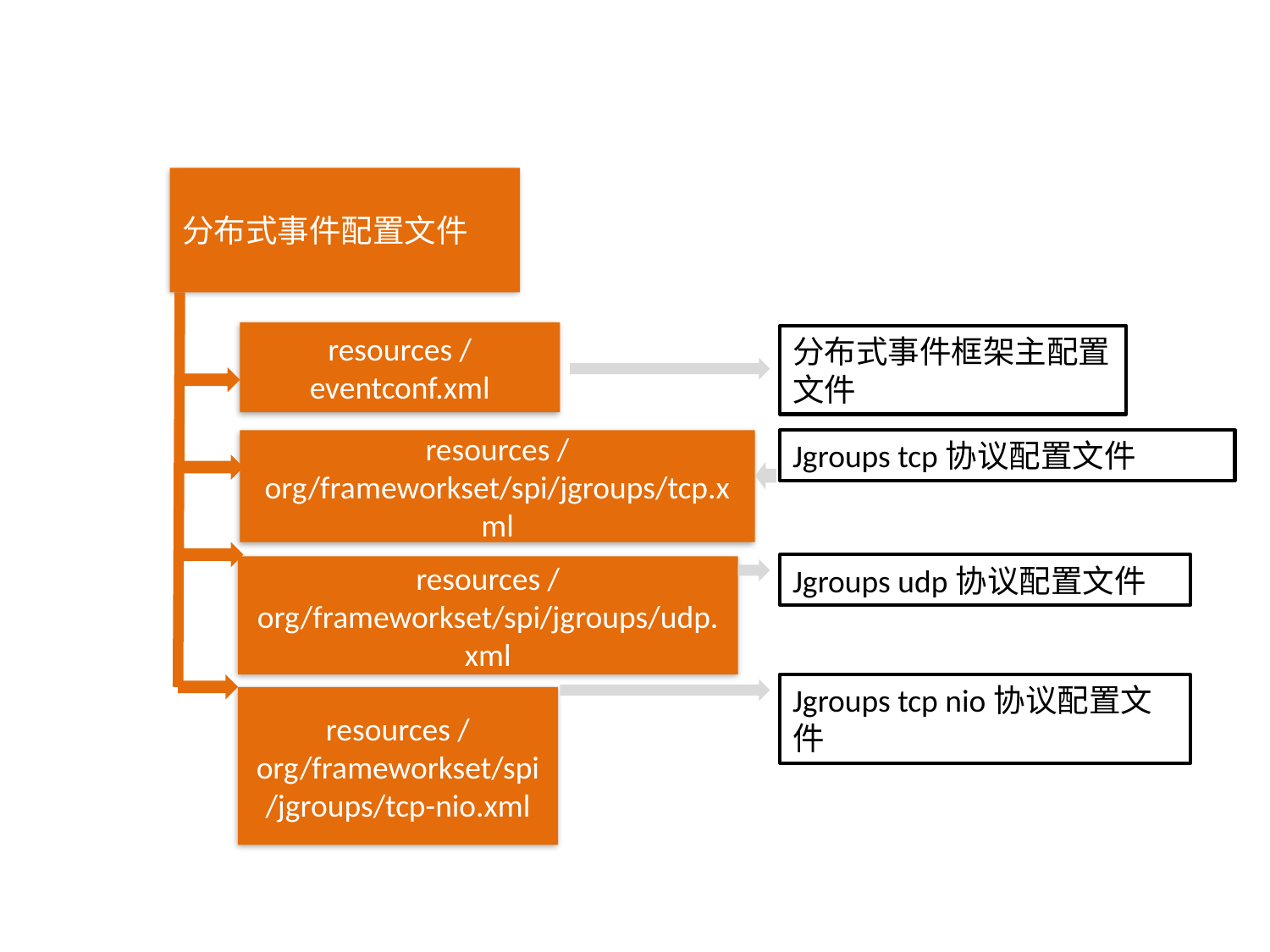

分布式事件配置文件
resources / eventconf.xml
分布式事件框架主配置文件

Jgroups tcp协议配置文件
resources / org/frameworkset/spi/jgroups/tcp.xml

Jgroups udp协议配置文件
resources / org/frameworkset/spi/jgroups/udp.xml

Jgroups tcp nio协议配置文件

resources / org/frameworkset/spi/jgroups/tcp-nio.xml